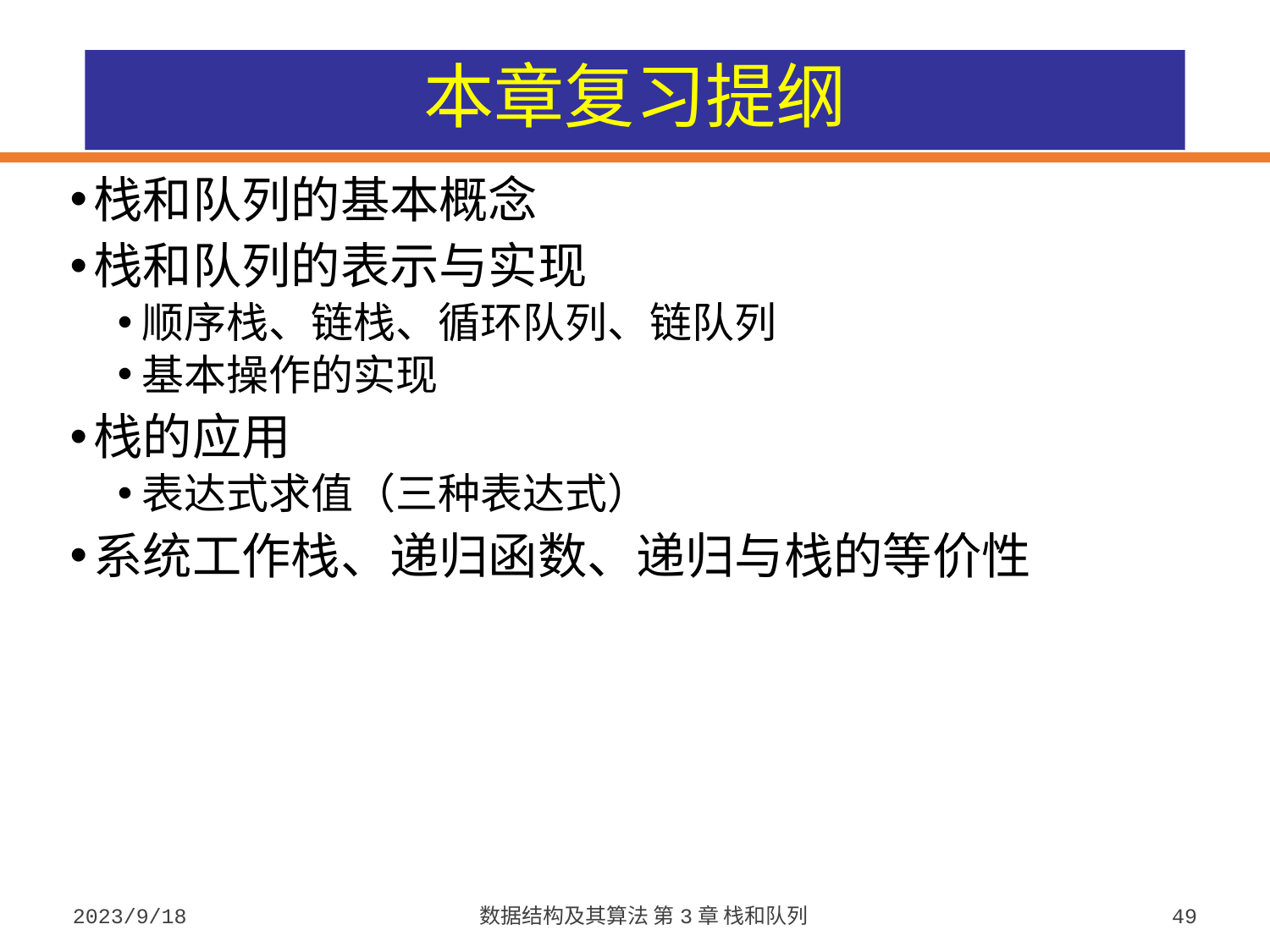

# 本章复习提纲
栈和队列的基本概念
栈和队列的表示与实现
顺序栈、链栈、循环队列、链队列
基本操作的实现
栈的应用
表达式求值（三种表达式）
系统工作栈、递归函数、递归与栈的等价性
2023/9/18
数据结构及其算法 第3章 栈和队列
49